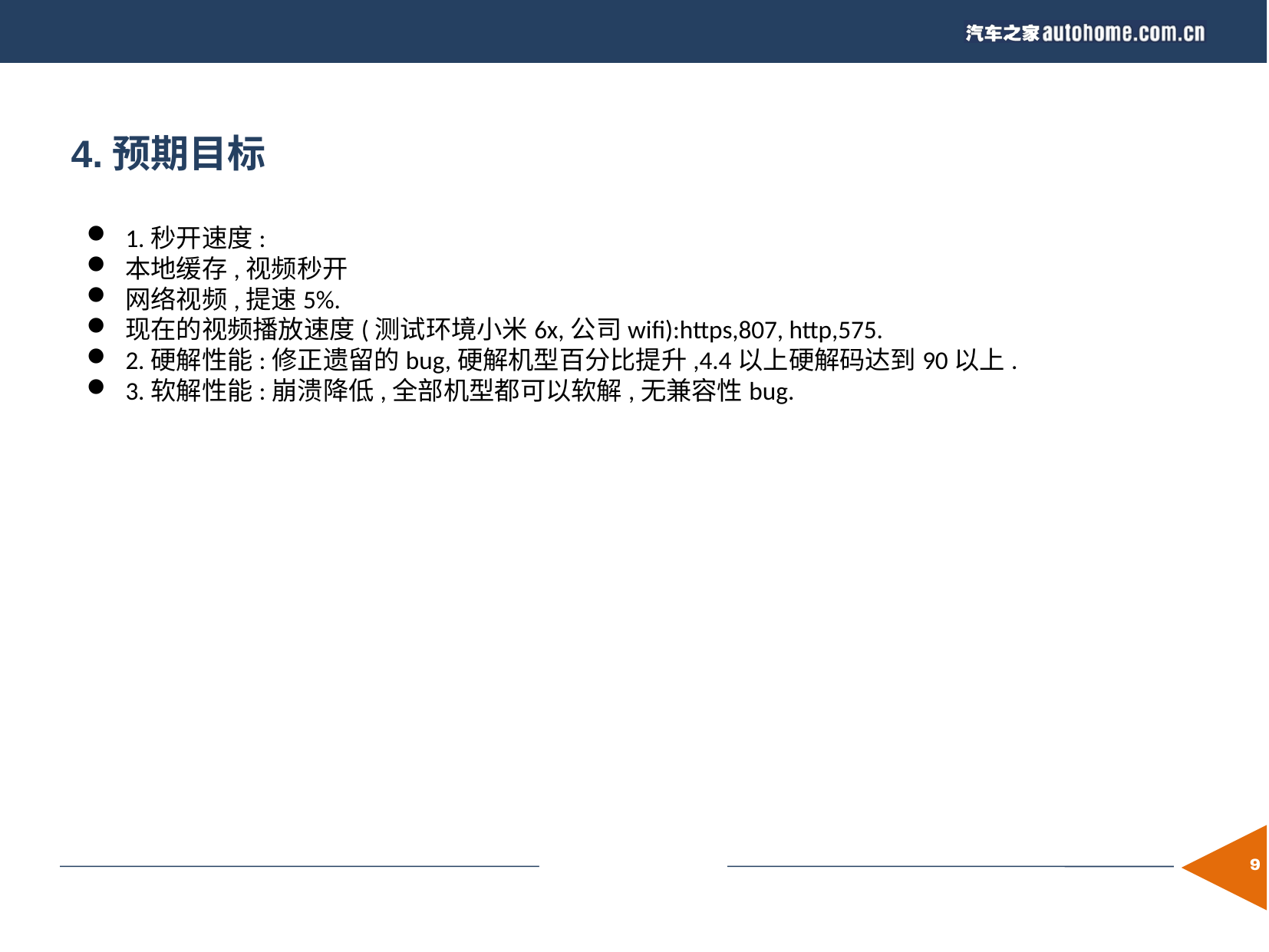

4.预期目标
1.秒开速度:
本地缓存,视频秒开
网络视频,提速5%.
现在的视频播放速度(测试环境小米6x,公司wifi):https,807, http,575.
2.硬解性能:修正遗留的bug,硬解机型百分比提升,4.4以上硬解码达到90以上.
3.软解性能:崩溃降低,全部机型都可以软解,无兼容性bug.
9